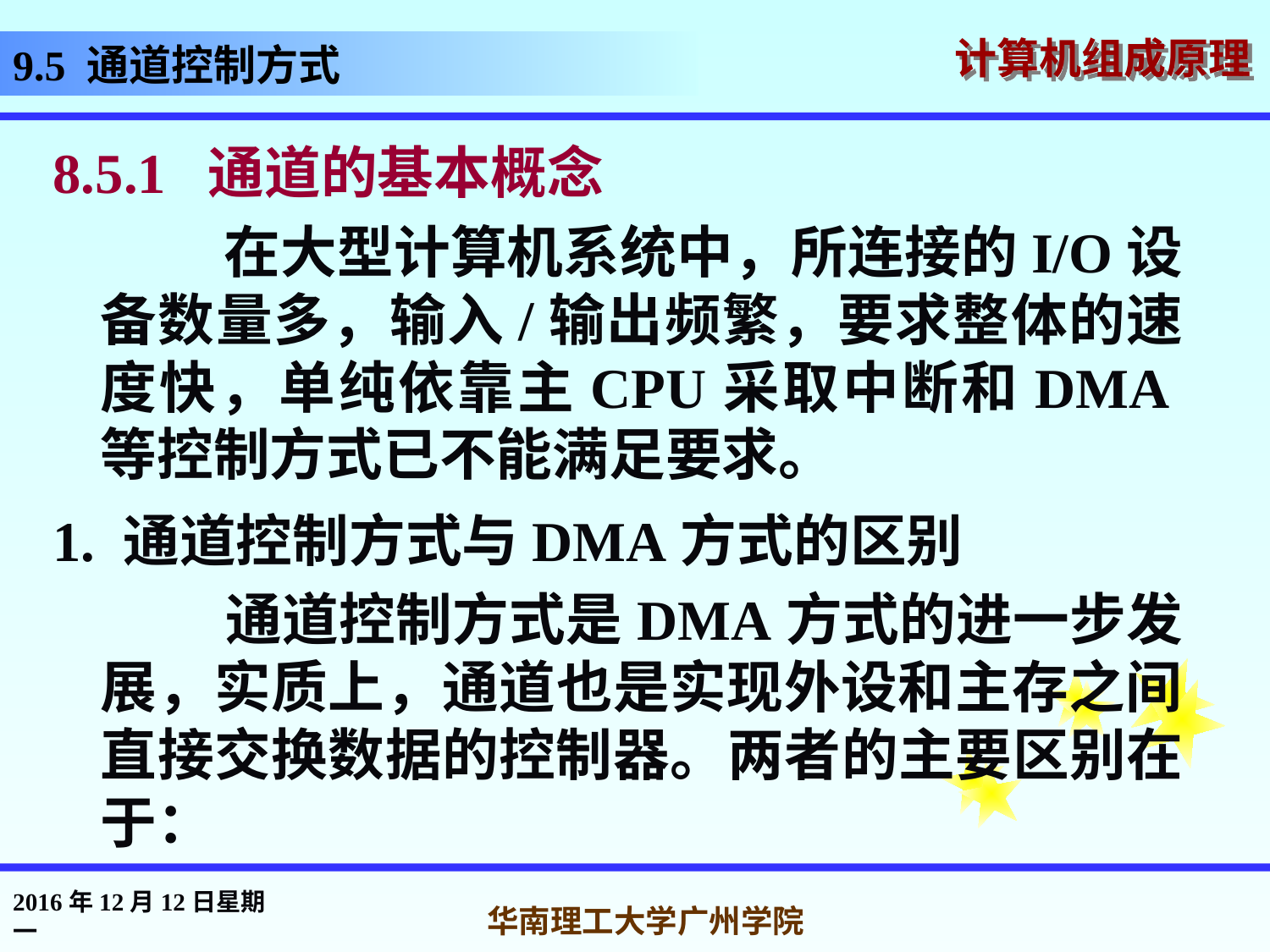

# 9.5 通道控制方式
8.5.1  通道的基本概念
            在大型计算机系统中，所连接的I/O设备数量多，输入/输出频繁，要求整体的速度快，单纯依靠主CPU采取中断和DMA等控制方式已不能满足要求。
1. 通道控制方式与DMA方式的区别
            通道控制方式是DMA方式的进一步发展，实质上，通道也是实现外设和主存之间直接交换数据的控制器。两者的主要区别在于：
2016年12月12日星期一
华南理工大学广州学院